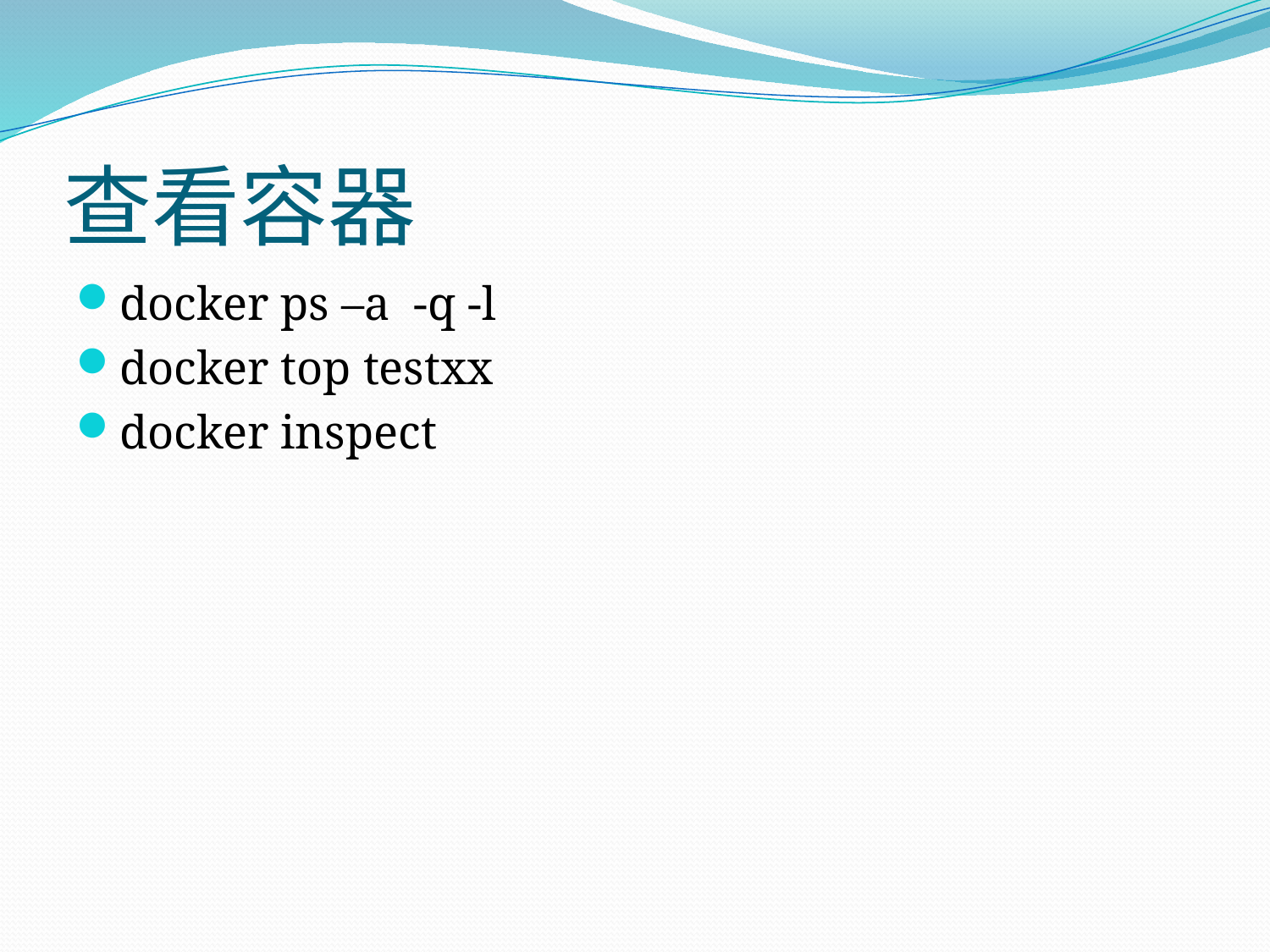

# 查看容器
docker ps –a  -q -l
docker top testxx
docker inspect